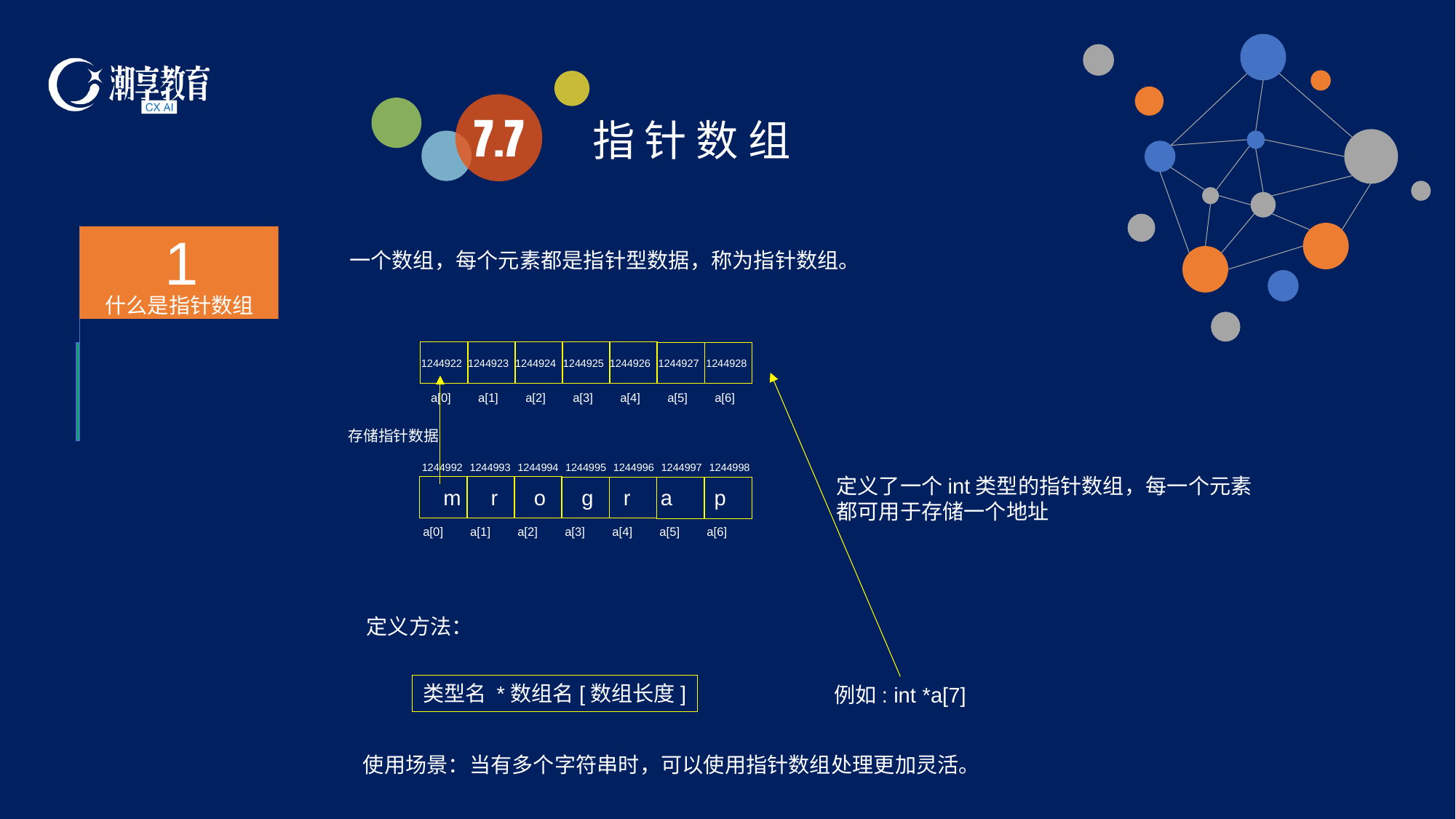

7.7

指 针 数 组
1

什么是指针数组

一个数组，每个元素都是指针型数据，称为指针数组。

1244922
1244923
1244924
1244925
1244926
1244927
1244928
a[0]
a[1]
a[2]
a[3]
a[4]
a[5]
a[6]
存储指针数据
1244992
1244993
1244994
1244995
1244996
1244997
1244998
定义了一个int类型的指针数组，每一个元素都可用于存储一个地址

m     r      o      g     r     a       p
a[0]
a[1]
a[2]
a[3]
a[4]
a[5]
a[6]
定义方法：
类型名 *数组名[数组长度]
例如: int *a[7]
使用场景：当有多个字符串时，可以使用指针数组处理更加灵活。